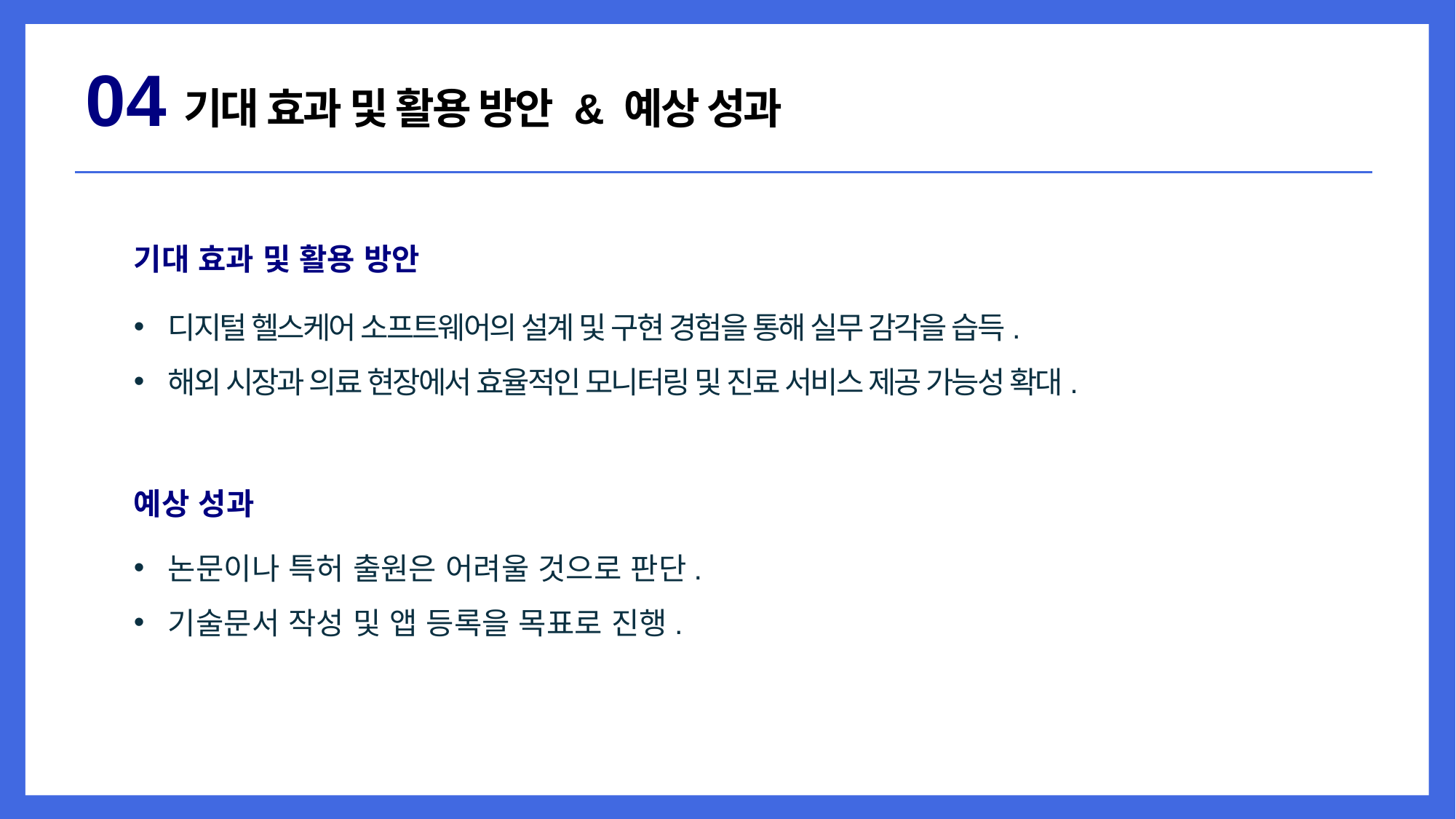

04
기대 효과 및 활용 방안 & 예상 성과
기대 효과 및 활용 방안
디지털 헬스케어 소프트웨어의 설계 및 구현 경험을 통해 실무 감각을 습득.
해외 시장과 의료 현장에서 효율적인 모니터링 및 진료 서비스 제공 가능성 확대.
예상 성과
논문이나 특허 출원은 어려울 것으로 판단.
기술문서 작성 및 앱 등록을 목표로 진행.